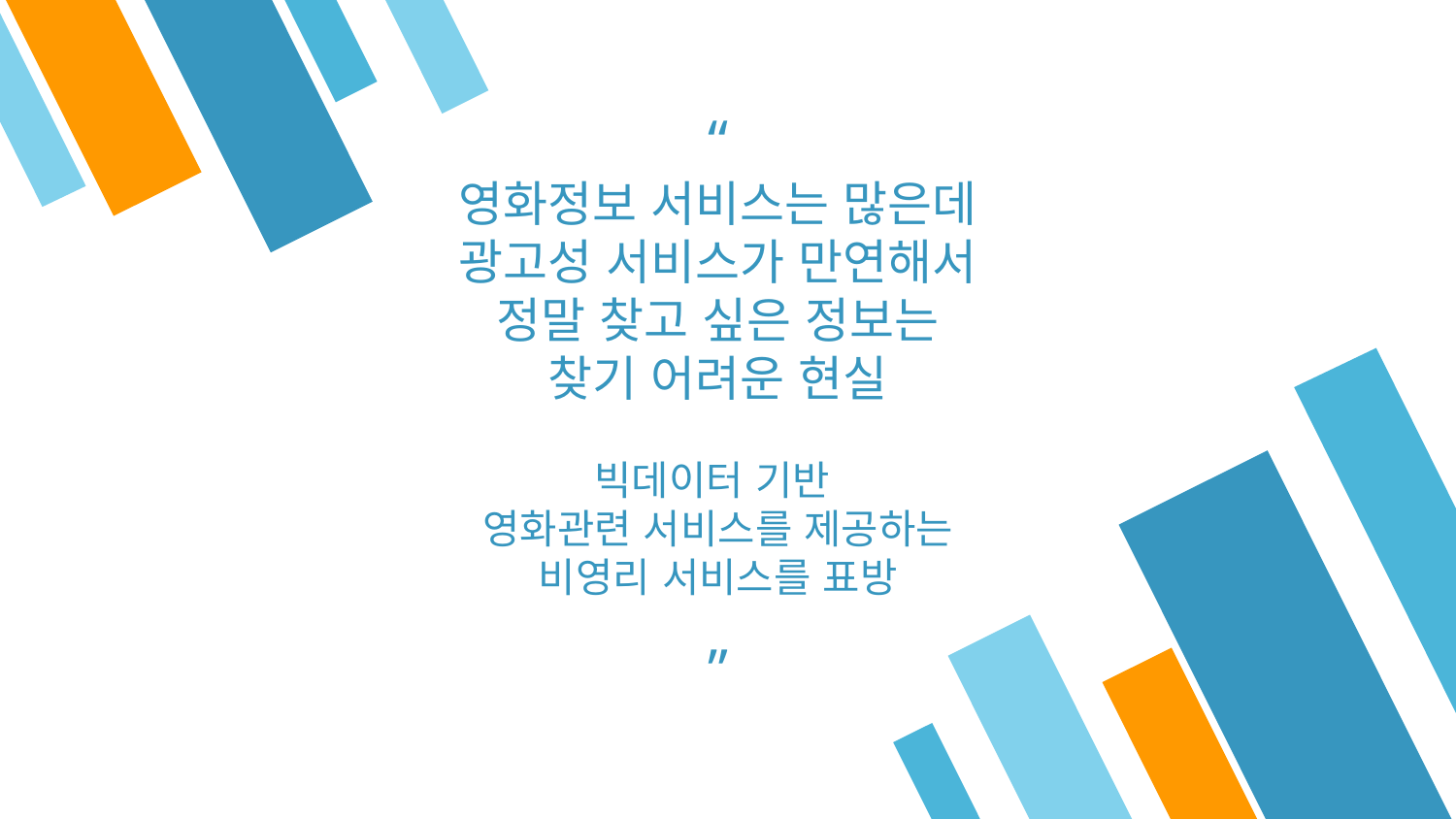

“
영화정보 서비스는 많은데
광고성 서비스가 만연해서
정말 찾고 싶은 정보는
찾기 어려운 현실

빅데이터 기반
영화관련 서비스를 제공하는
비영리 서비스를 표방

”